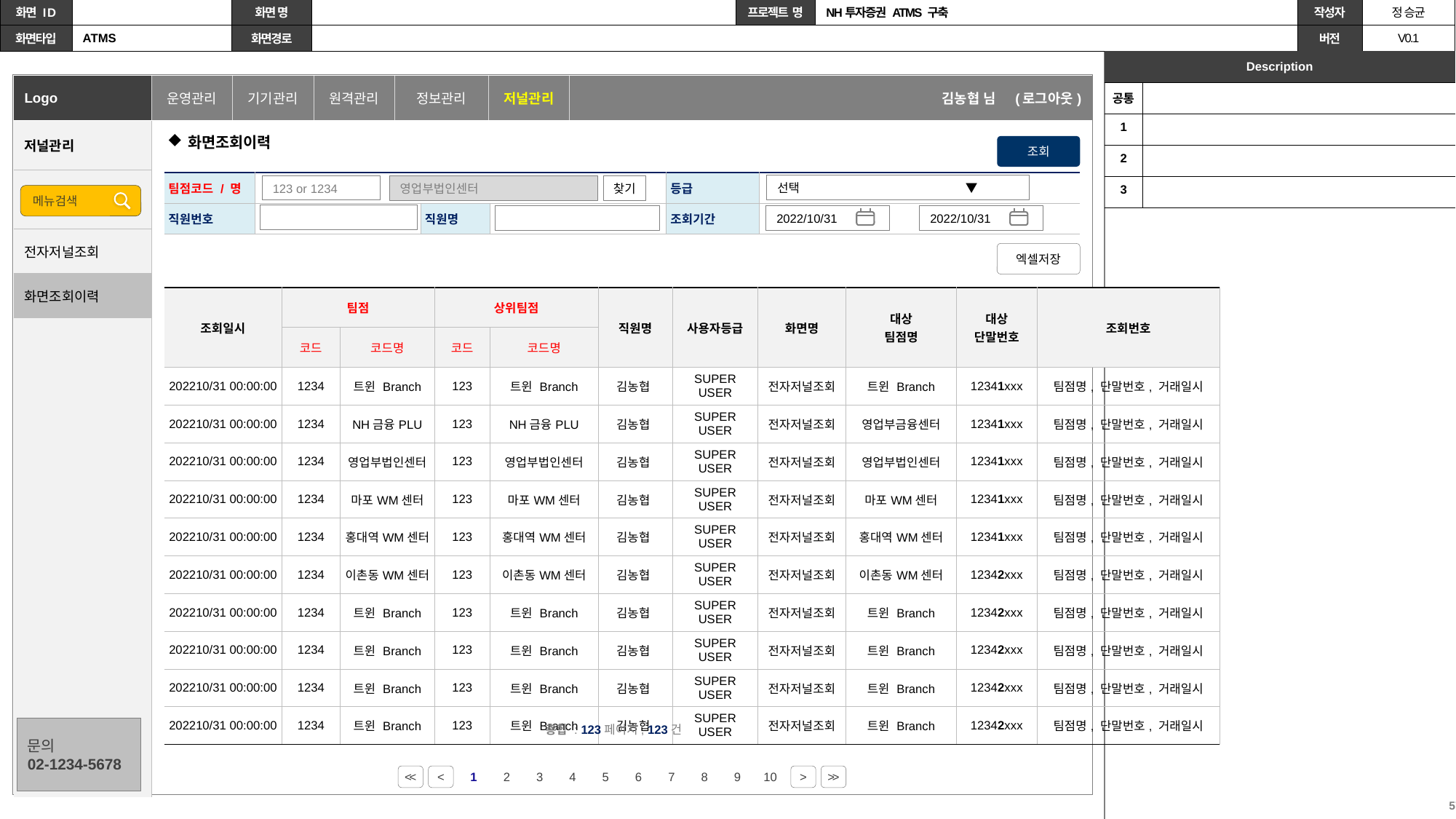

| Description |  |
| --- | --- |
| 공통 |  |
| 1 |  |
| 2 |  |
| 3 |  |
| Logo | 운영관리 | 기기관리 | 원격관리 | 정보관리 | 저널관리 |  | 김농협 님 (로그아웃) |
| --- | --- | --- | --- | --- | --- | --- | --- |
| 저널관리 |  |
| --- | --- |
|  |  |
|  |  |
| 전자저널조회 |  |
| 화면조회이력 |  |
|  |  |
화면조회이력
조회
| 팀점코드 / 명 |  |  |  | 등급 |  |
| --- | --- | --- | --- | --- | --- |
| 직원번호 |  | 직원명 |  | 조회기간 | ~ |
선택                                                ▼
123 or 1234
영업부법인센터
찾기
메뉴검색

2022/10/31
2022/10/31

엑셀저장
| 조회일시 | 팀점 |  | 상위팀점 |  | 직원명 | 사용자등급 | 화면명 | 대상 팀점명 | 대상 단말번호 | 조회번호 |
| --- | --- | --- | --- | --- | --- | --- | --- | --- | --- | --- |
|  | 코드 | 코드명 | 코드 | 코드명 |  |  |  |  |  |  |
| 202210/31 00:00:00 | 1234 | 트윈 Branch | 123 | 트윈 Branch | 김농협 | SUPER USER | 전자저널조회 | 트윈 Branch | 12341xxx | 팀점명, 단말번호, 거래일시 |
| 202210/31 00:00:00 | 1234 | NH금융PLU | 123 | NH금융PLU | 김농협 | SUPER USER | 전자저널조회 | 영업부금융센터 | 12341xxx | 팀점명, 단말번호, 거래일시 |
| 202210/31 00:00:00 | 1234 | 영업부법인센터 | 123 | 영업부법인센터 | 김농협 | SUPER USER | 전자저널조회 | 영업부법인센터 | 12341xxx | 팀점명, 단말번호, 거래일시 |
| 202210/31 00:00:00 | 1234 | 마포WM센터 | 123 | 마포WM센터 | 김농협 | SUPER USER | 전자저널조회 | 마포WM센터 | 12341xxx | 팀점명, 단말번호, 거래일시 |
| 202210/31 00:00:00 | 1234 | 홍대역WM센터 | 123 | 홍대역WM센터 | 김농협 | SUPER USER | 전자저널조회 | 홍대역WM센터 | 12341xxx | 팀점명, 단말번호, 거래일시 |
| 202210/31 00:00:00 | 1234 | 이촌동WM센터 | 123 | 이촌동WM센터 | 김농협 | SUPER USER | 전자저널조회 | 이촌동WM센터 | 12342xxx | 팀점명, 단말번호, 거래일시 |
| 202210/31 00:00:00 | 1234 | 트윈 Branch | 123 | 트윈 Branch | 김농협 | SUPER USER | 전자저널조회 | 트윈 Branch | 12342xxx | 팀점명, 단말번호, 거래일시 |
| 202210/31 00:00:00 | 1234 | 트윈 Branch | 123 | 트윈 Branch | 김농협 | SUPER USER | 전자저널조회 | 트윈 Branch | 12342xxx | 팀점명, 단말번호, 거래일시 |
| 202210/31 00:00:00 | 1234 | 트윈 Branch | 123 | 트윈 Branch | 김농협 | SUPER USER | 전자저널조회 | 트윈 Branch | 12342xxx | 팀점명, 단말번호, 거래일시 |
| 202210/31 00:00:00 | 1234 | 트윈 Branch | 123 | 트윈 Branch | 김농협 | SUPER USER | 전자저널조회 | 트윈 Branch | 12342xxx | 팀점명, 단말번호, 거래일시 |
총합 : 123페이지, 123건
문의
02-1234-5678
<<
<
1
2
3
4
5
6
7
8
9
10
>
>>